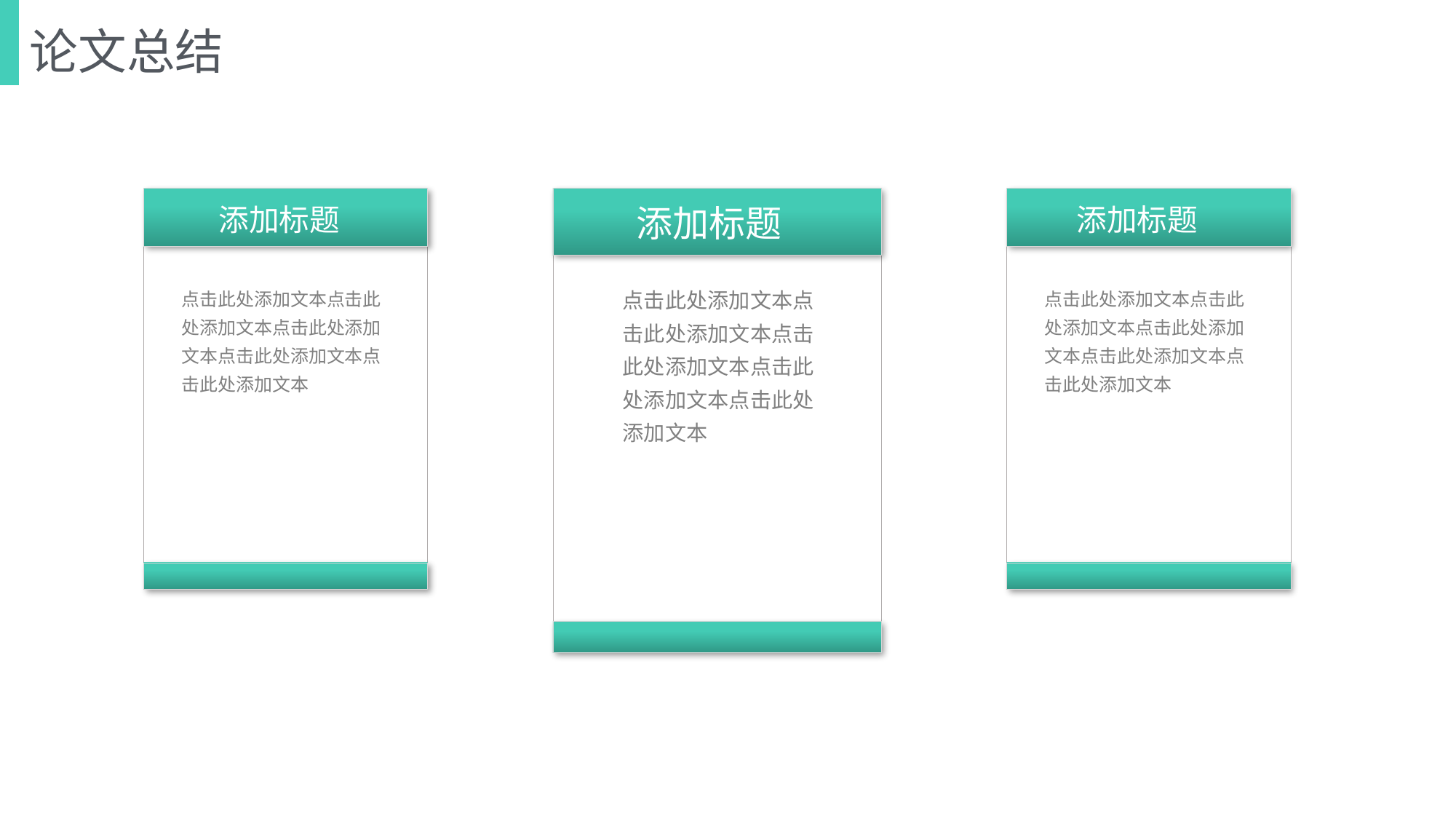

论文总结

添加标题
添加标题
添加标题
点击此处添加文本点击此处添加文本点击此处添加文本点击此处添加文本点击此处添加文本
点击此处添加文本点击此处添加文本点击此处添加文本点击此处添加文本点击此处添加文本
点击此处添加文本点击此处添加文本点击此处添加文本点击此处添加文本点击此处添加文本